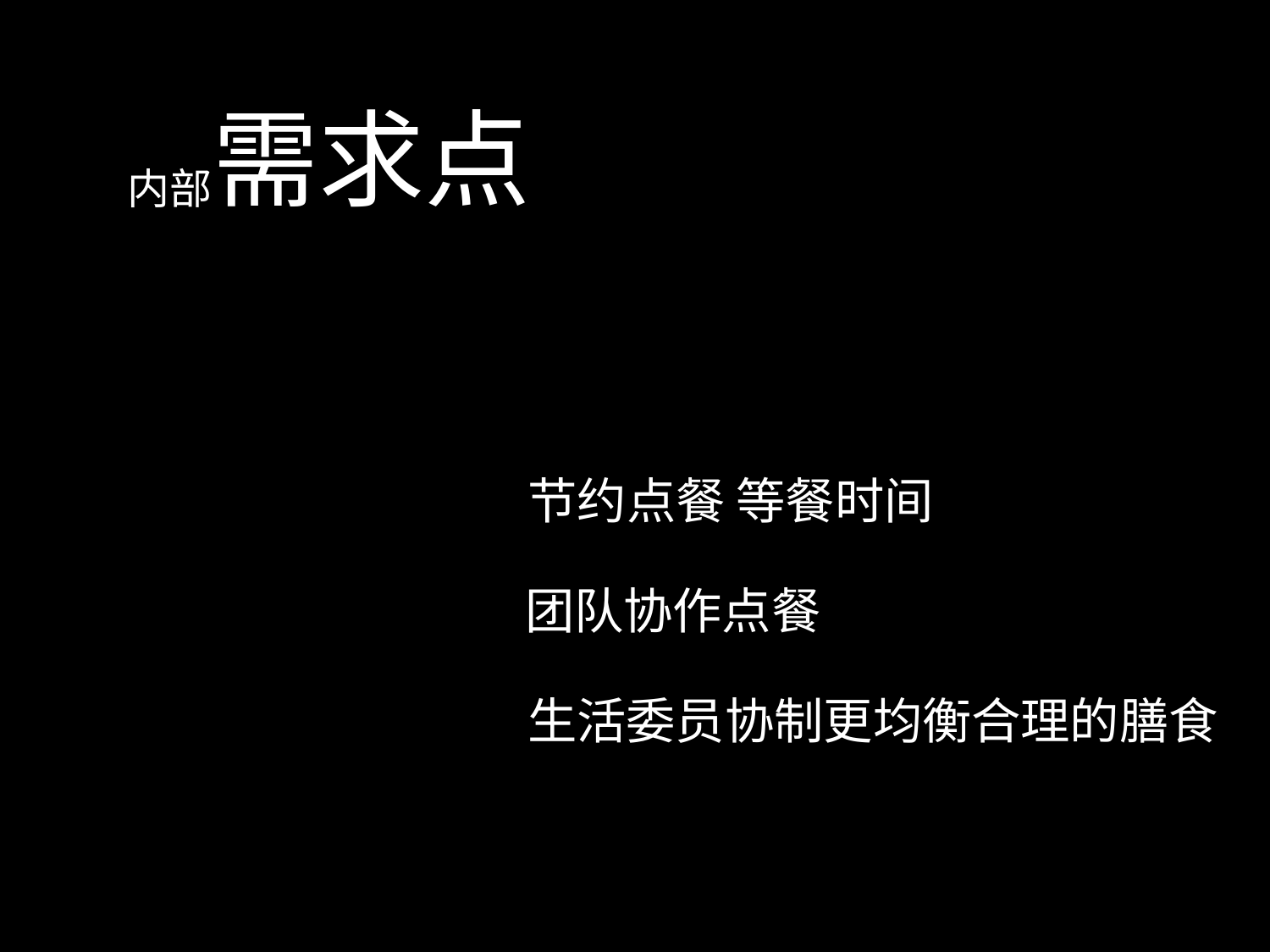

需求点
内部
节约点餐 等餐时间
团队协作点餐

生活委员协制更均衡合理的膳食